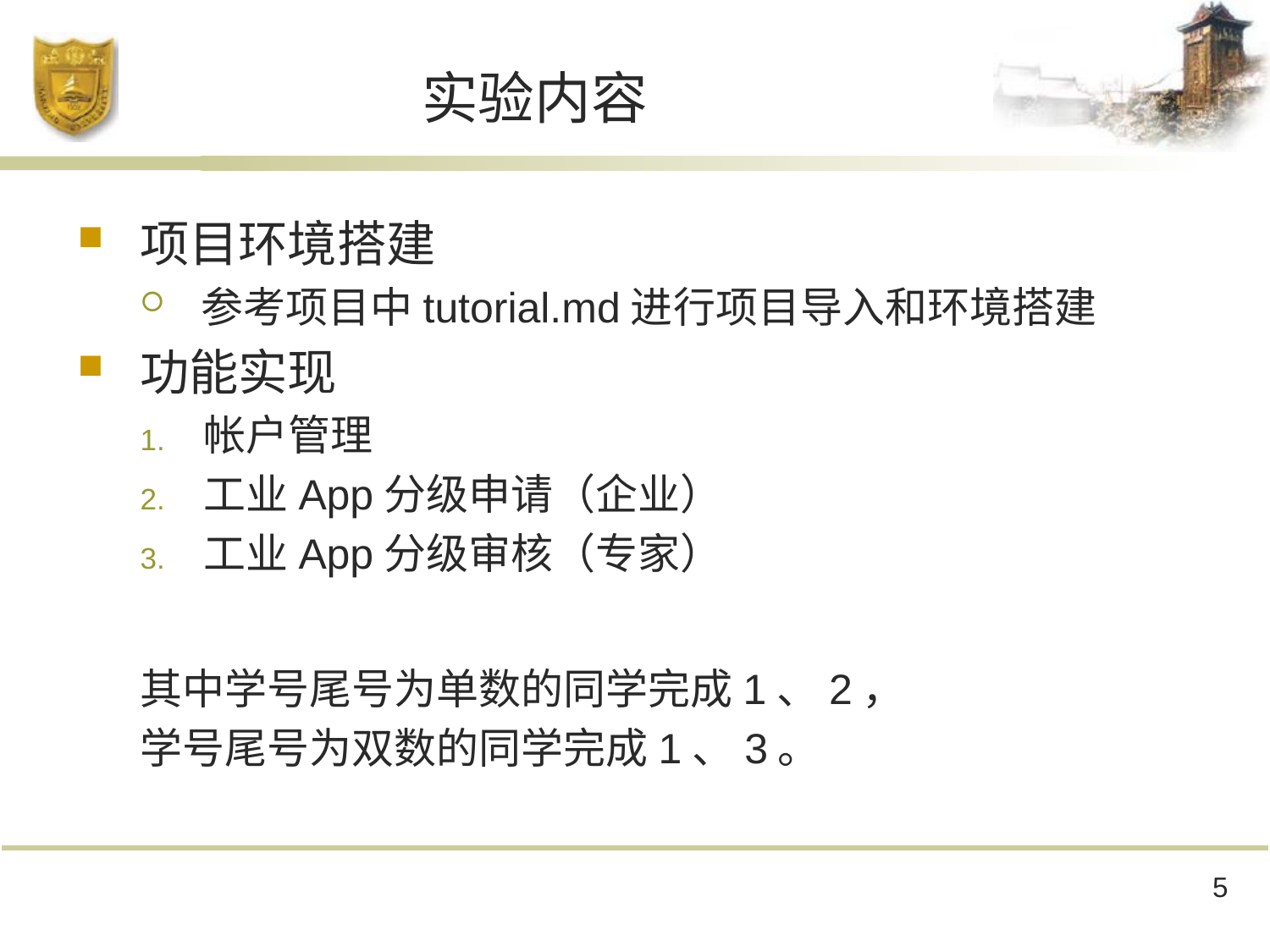

# 实验内容
项目环境搭建
参考项目中tutorial.md进行项目导入和环境搭建
功能实现
帐户管理
工业App分级申请（企业）
工业App分级审核（专家）

其中学号尾号为单数的同学完成1、2，
学号尾号为双数的同学完成1、3。

5